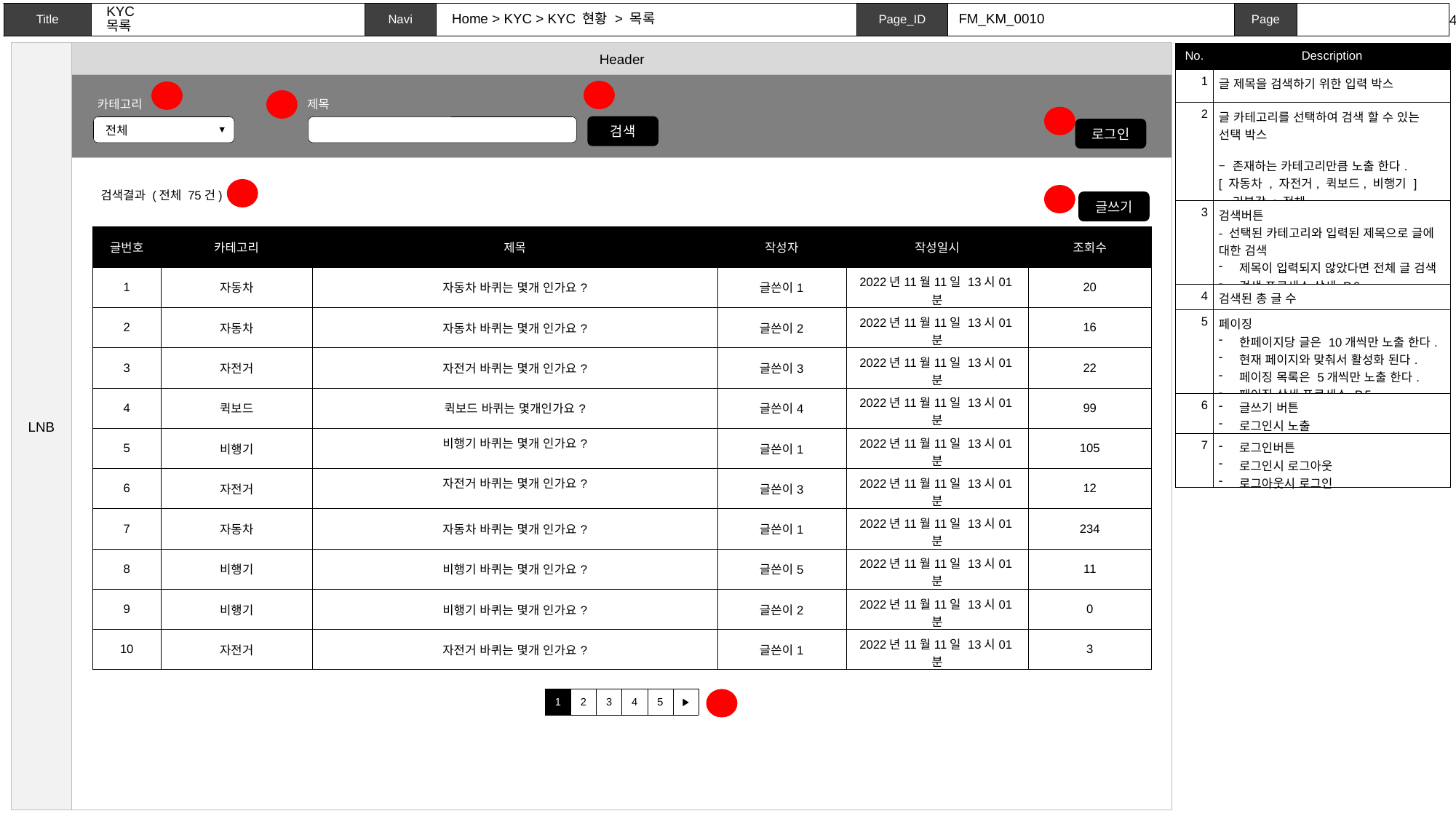

Home > KYC > KYC 현황 > 목록
FM_KM_0010
# KYC 목록
| No. | Description |
| --- | --- |
| 1 | 글 제목을 검색하기 위한 입력 박스 |
| 2 | 글 카테고리를 선택하여 검색 할 수 있는 선택 박스 – 존재하는 카테고리만큼 노출 한다. [ 자동차 , 자전거, 퀵보드, 비행기 ] – 기본값 : 전체 |
| 3 | 검색버튼 - 선택된 카테고리와 입력된 제목으로 글에 대한 검색 제목이 입력되지 않았다면 전체 글 검색 검색 프로세스 상세 P.6 |
| 4 | 검색된 총 글 수 |
| 5 | 페이징 한페이지당 글은 10개씩만 노출 한다. 현재 페이지와 맞춰서 활성화 된다. 페이징 목록은 5개씩만 노출 한다. 페이징 상세 프로세스 P.5 |
| 6 | 글쓰기 버튼 로그인시 노출 |
| 7 | 로그인버튼 로그인시 로그아웃 로그아웃시 로그인 |

3
2
1
카테고리
전체
▼
제목
7
검색

로그인
4
검색결과 (전체 75건)
6
글쓰기
| 글번호 | 카테고리 | 제목 | 작성자 | 작성일시 | 조회수 |
| --- | --- | --- | --- | --- | --- |
| 1 | 자동차 | 자동차 바퀴는 몇개 인가요? | 글쓴이1 | 2022년11월11일 13시01분 | 20 |
| 2 | 자동차 | 자동차 바퀴는 몇개 인가요? | 글쓴이2 | 2022년11월11일 13시01분 | 16 |
| 3 | 자전거 | 자전거 바퀴는 몇개 인가요? | 글쓴이3 | 2022년11월11일 13시01분 | 22 |
| 4 | 퀵보드 | 퀵보드 바퀴는 몇개인가요? | 글쓴이4 | 2022년11월11일 13시01분 | 99 |
| 5 | 비행기 | 비행기 바퀴는 몇개 인가요? | 글쓴이1 | 2022년11월11일 13시01분 | 105 |
| 6 | 자전거 | 자전거 바퀴는 몇개 인가요? | 글쓴이3 | 2022년11월11일 13시01분 | 12 |
| 7 | 자동차 | 자동차 바퀴는 몇개 인가요? | 글쓴이1 | 2022년11월11일 13시01분 | 234 |
| 8 | 비행기 | 비행기 바퀴는 몇개 인가요? | 글쓴이5 | 2022년11월11일 13시01분 | 11 |
| 9 | 비행기 | 비행기 바퀴는 몇개 인가요? | 글쓴이2 | 2022년11월11일 13시01분 | 0 |
| 10 | 자전거 | 자전거 바퀴는 몇개 인가요? | 글쓴이1 | 2022년11월11일 13시01분 | 3 |
| 1 | 2 | 3 | 4 | 5 | ▶ |
| --- | --- | --- | --- | --- | --- |
5